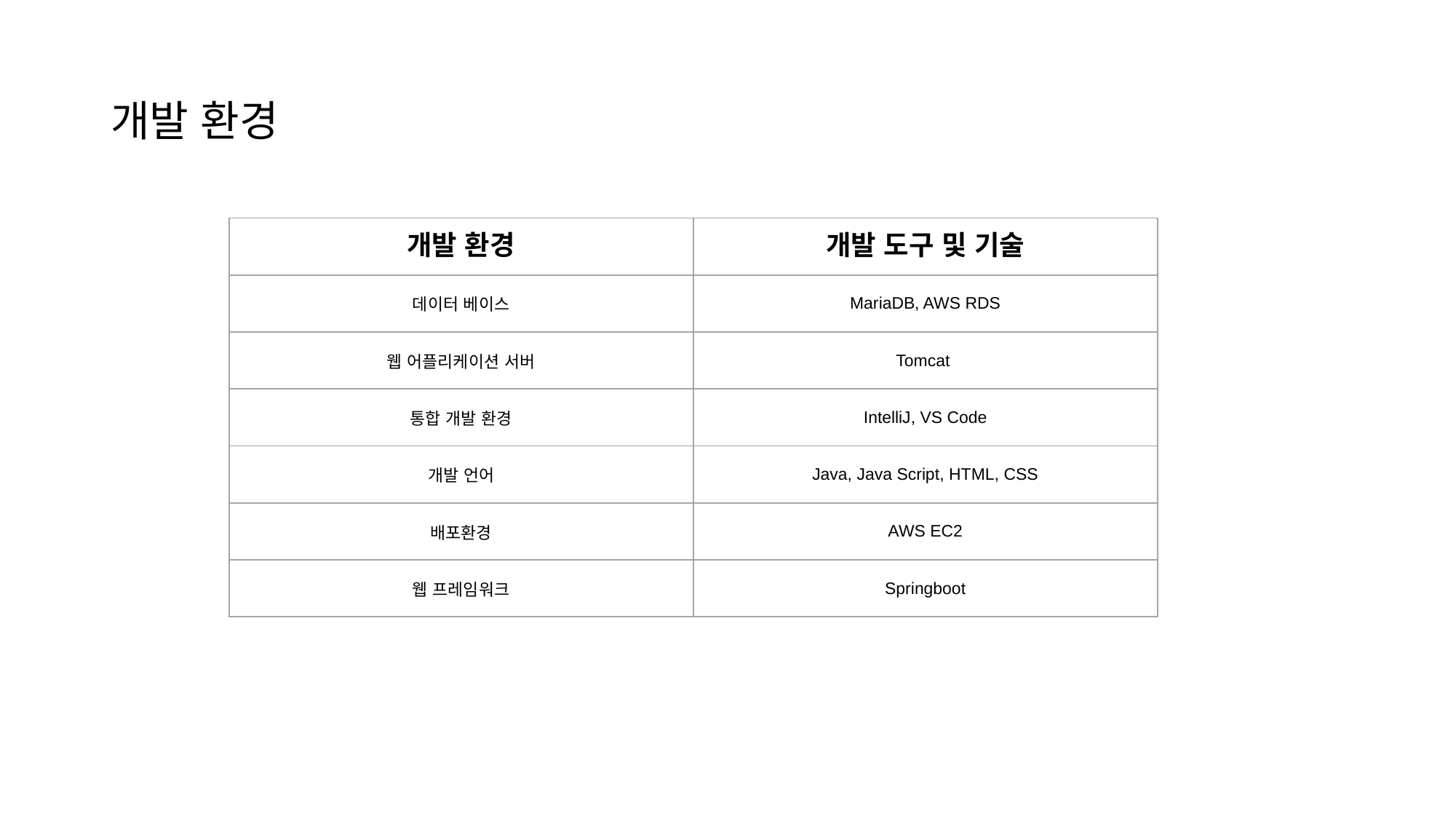

# 개발 환경
| 개발 환경 | 개발 도구 및 기술 |
| --- | --- |
| 데이터 베이스 | MariaDB, AWS RDS |
| 웹 어플리케이션 서버 | Tomcat |
| 통합 개발 환경 | IntelliJ, VS Code |
| 개발 언어 | Java, Java Script, HTML, CSS |
| 배포환경 | AWS EC2 |
| 웹 프레임워크 | Springboot |